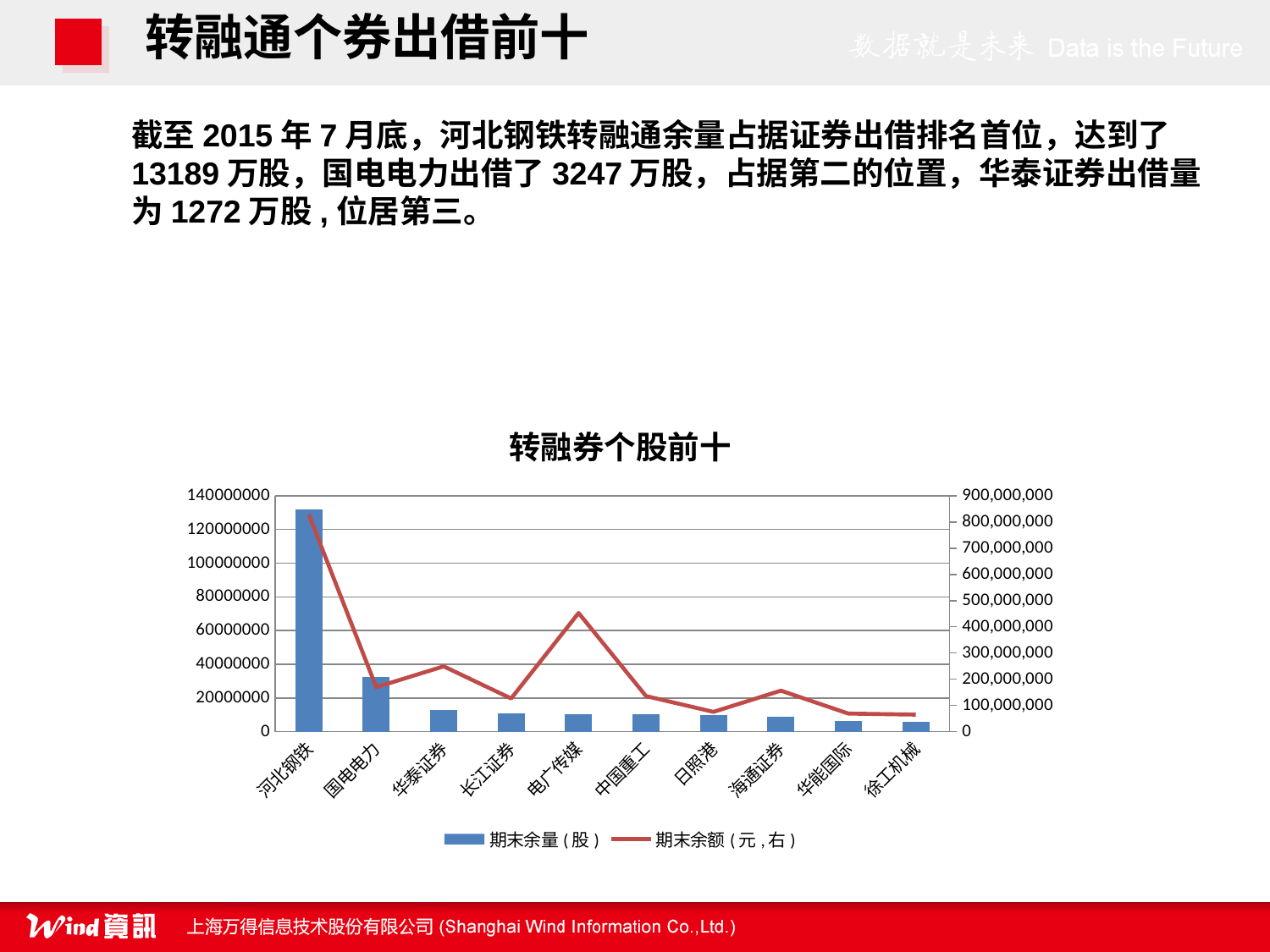

转融通个券出借前十
截至2015年7月底，河北钢铁转融通余量占据证券出借排名首位，达到了13189万股，国电电力出借了3247万股，占据第二的位置，华泰证券出借量为1272万股,位居第三。

### Chart: 转融券个股前十

| Category | 期末余量(股) | 期末余额(元,右) |
|---|---|---|
| 河北钢铁 | 131890000.0 | 828664900.0 |
| 国电电力 | 32470000.0 | 169491600.0 |
| 华泰证券 | 12720000.0 | 249039200.0 |
| 长江证券 | 11000000.0 | 126500000.0 |
| 电广传媒 | 10560000.0 | 452918400.0 |
| 中国重工 | 10200000.0 | 135558000.0 |
| 日照港 | 10000000.0 | 75400000.0 |
| 海通证券 | 8992900.0 | 156351100.0 |
| 华能国际 | 6500000.0 | 68830000.0 |
| 徐工机械 | 5890000.0 | 64907800.0 |